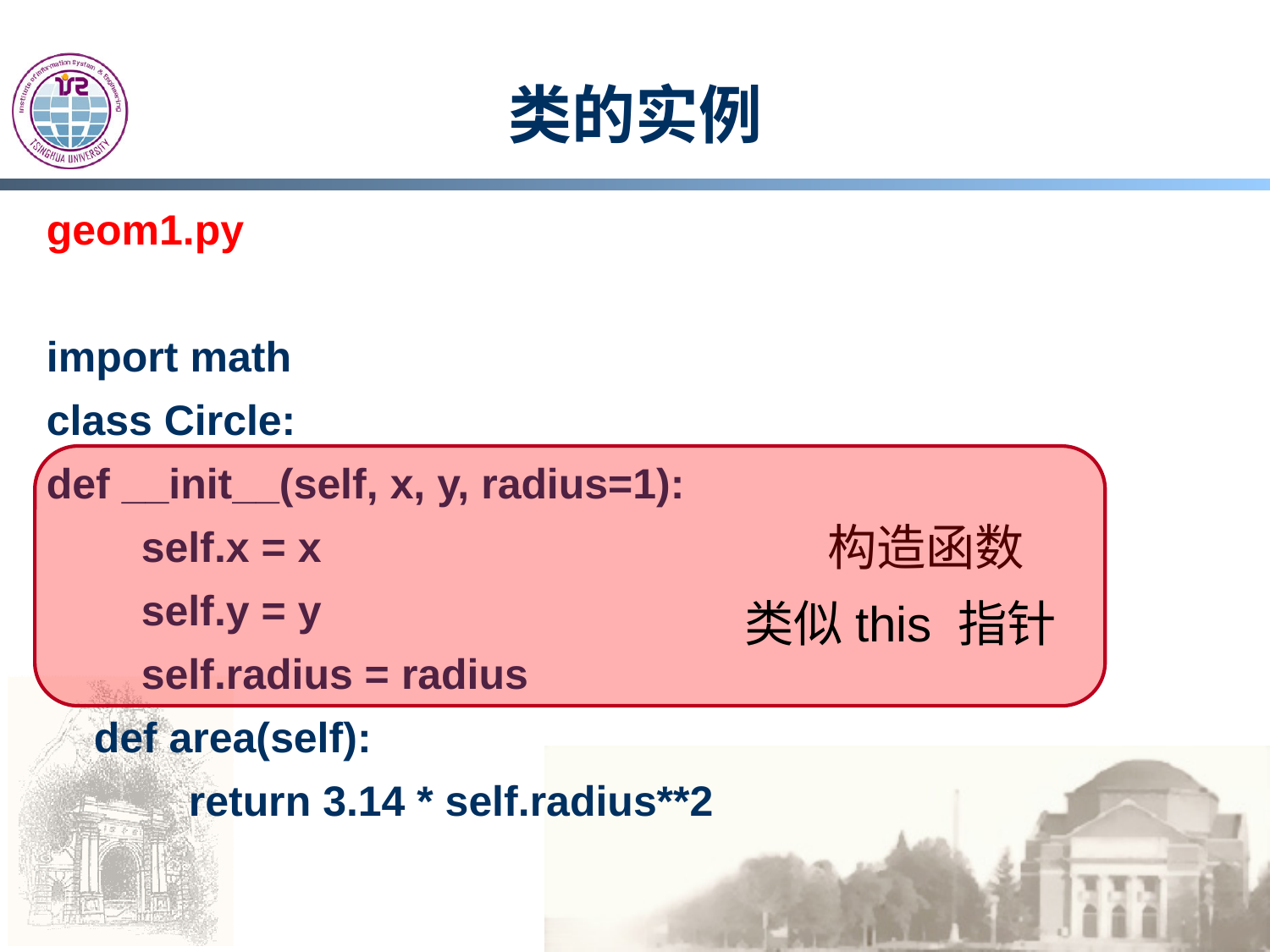

# 类的实例
geom1.py

import math
class Circle:
def __init__(self, x, y, radius=1):
        self.x = x
        self.y = y
        self.radius = radius
    def area(self):
            return 3.14 * self.radius**2

类似this 指针
构造函数